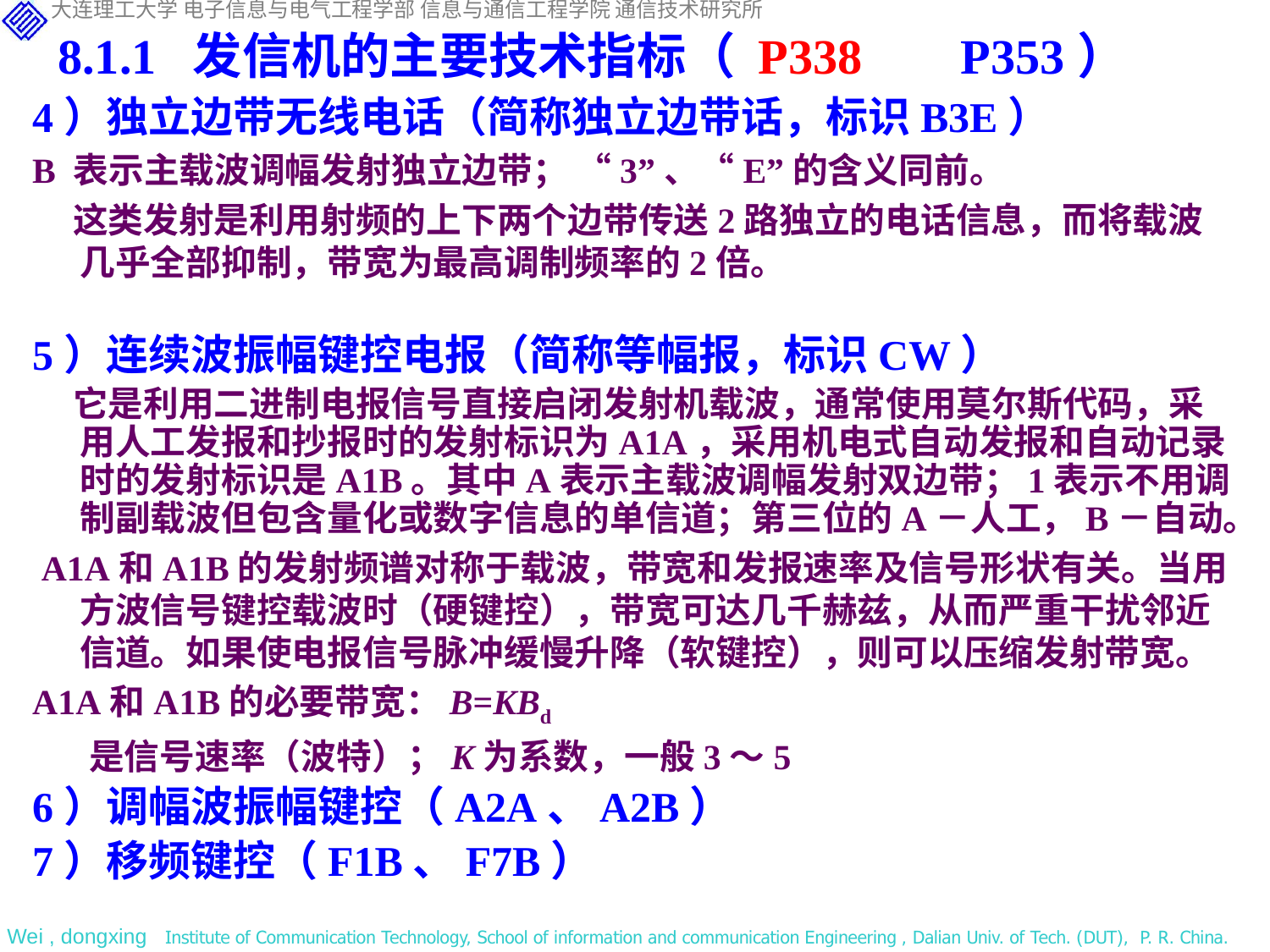

8.1.1  发信机的主要技术指标（ P338        P353）
4）独立边带无线电话（简称独立边带话，标识B3E）
B 表示主载波调幅发射独立边带； “3”、“E”的含义同前。
    这类发射是利用射频的上下两个边带传送2路独立的电话信息，而将载波几乎全部抑制，带宽为最高调制频率的2倍。
5）连续波振幅键控电报（简称等幅报，标识CW）
    它是利用二进制电报信号直接启闭发射机载波，通常使用莫尔斯代码，采用人工发报和抄报时的发射标识为A1A，采用机电式自动发报和自动记录时的发射标识是A1B。其中A表示主载波调幅发射双边带；1表示不用调制副载波但包含量化或数字信息的单信道；第三位的A－人工，B－自动。
 A1A和A1B的发射频谱对称于载波，带宽和发报速率及信号形状有关。当用方波信号键控载波时（硬键控），带宽可达几千赫兹，从而严重干扰邻近信道。如果使电报信号脉冲缓慢升降（软键控），则可以压缩发射带宽。
A1A和A1B的必要带宽：B=KBd
      是信号速率（波特）；K为系数，一般3～5
6）调幅波振幅键控（A2A、A2B）
7）移频键控（F1B、F7B）